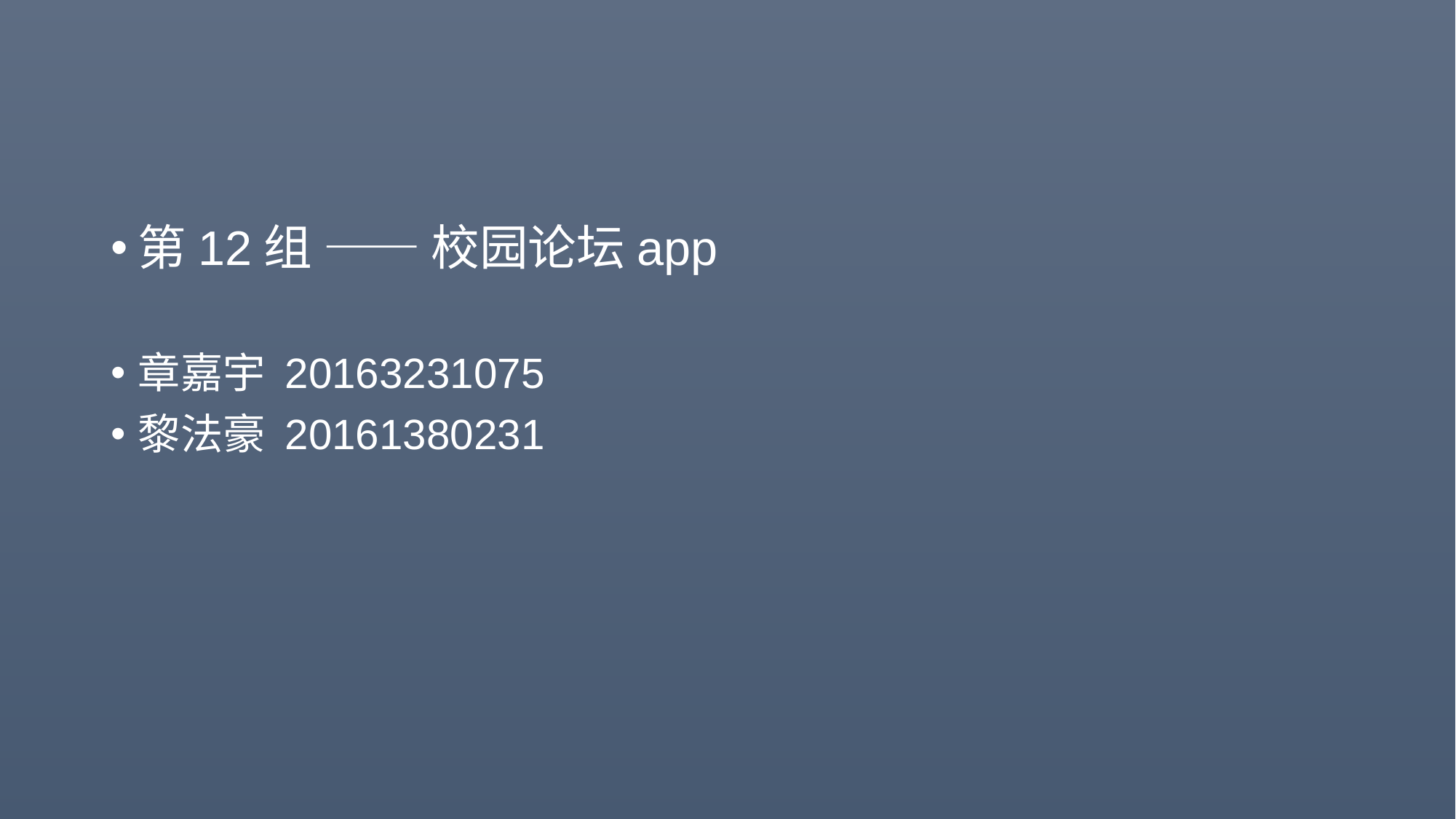

#
第12组 —— 校园论坛app

章嘉宇 20163231075
黎法豪 20161380231